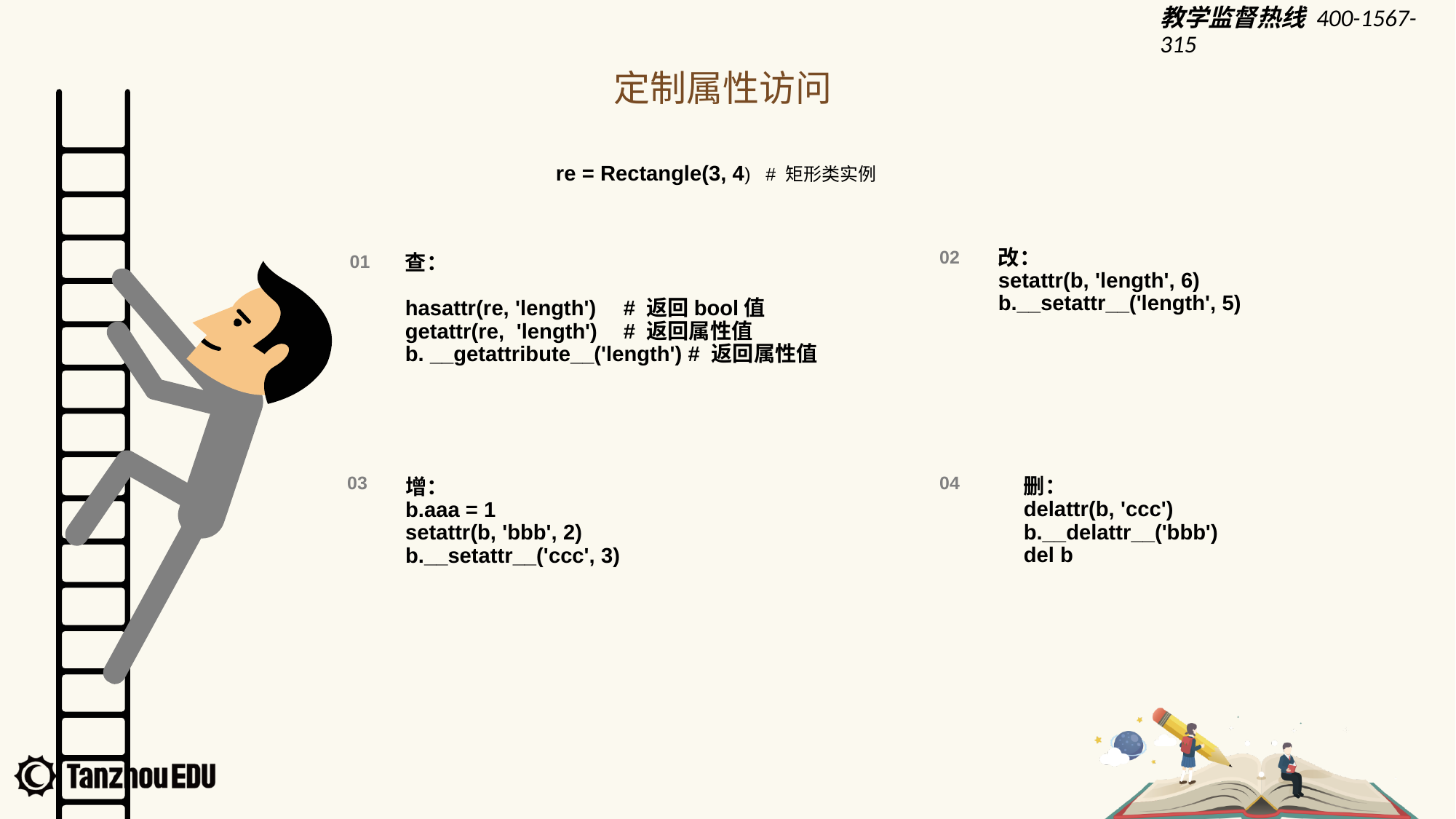

定制属性访问

re = Rectangle(3, 4)   # 矩形类实例
改：
setattr(b, 'length', 6)
b.__setattr__('length', 5)
02
01
查：

hasattr(re, 'length')	# 返回bool值
getattr(re,  'length')	# 返回属性值
b. __getattribute__('length') # 返回属性值
03
04
删：
delattr(b, 'ccc')
b.__delattr__('bbb')
del b
增：
b.aaa = 1
setattr(b, 'bbb', 2)
b.__setattr__('ccc', 3)